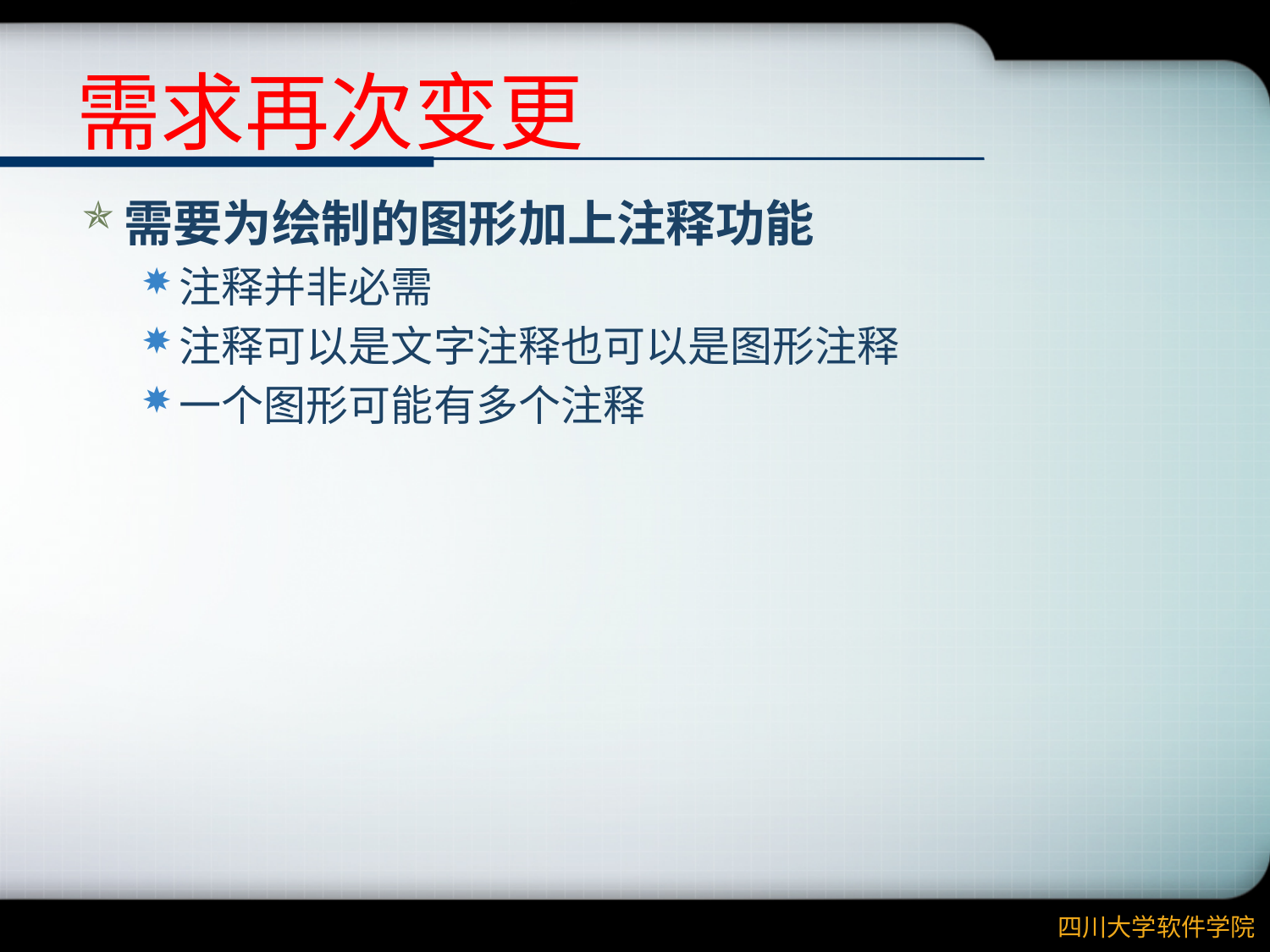

# 需求再次变更
需要为绘制的图形加上注释功能
注释并非必需
注释可以是文字注释也可以是图形注释
一个图形可能有多个注释